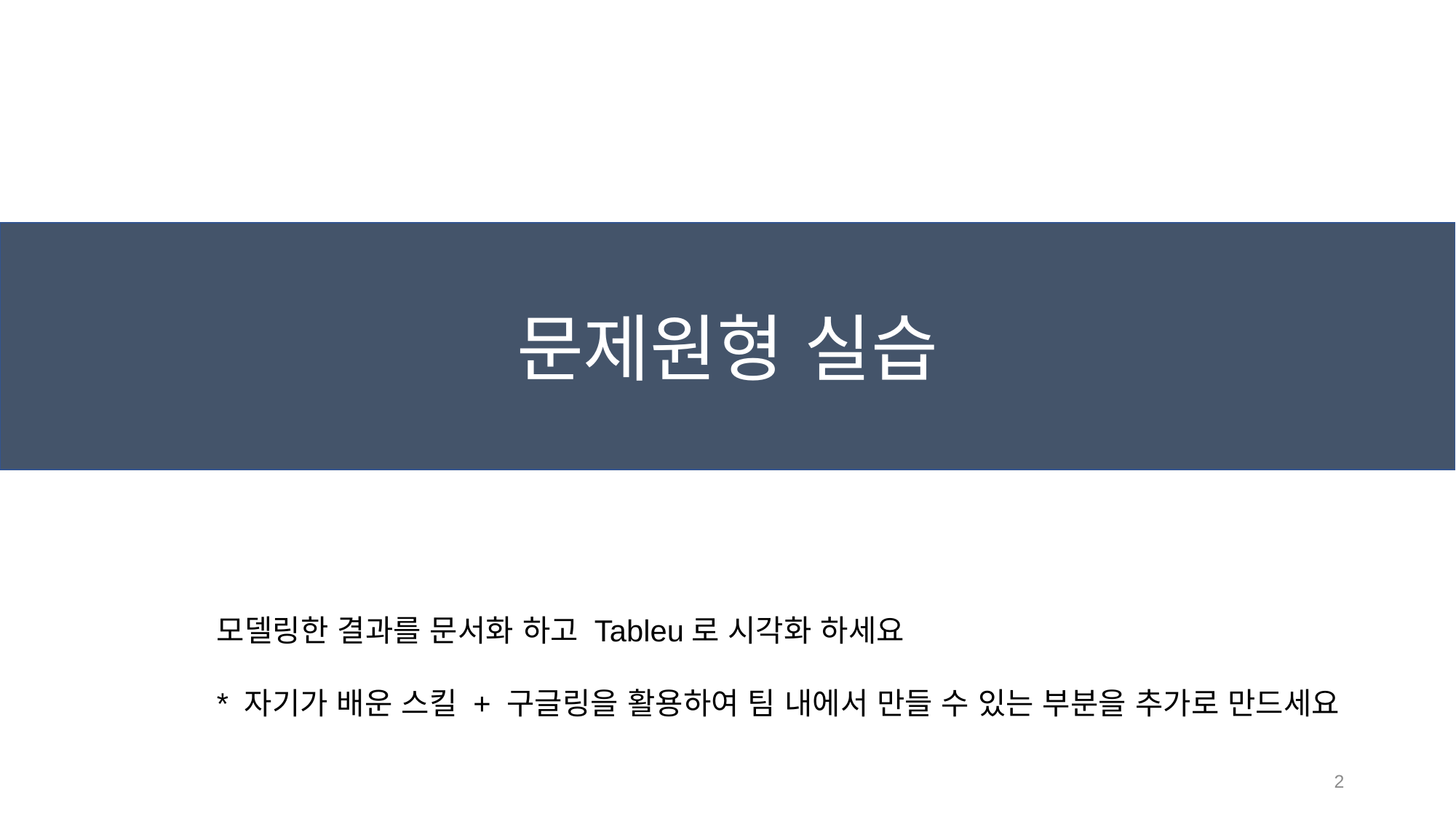

문제원형 실습
모델링한 결과를 문서화 하고 Tableu로 시각화 하세요

* 자기가 배운 스킬 + 구글링을 활용하여 팀 내에서 만들 수 있는 부분을 추가로 만드세요
2